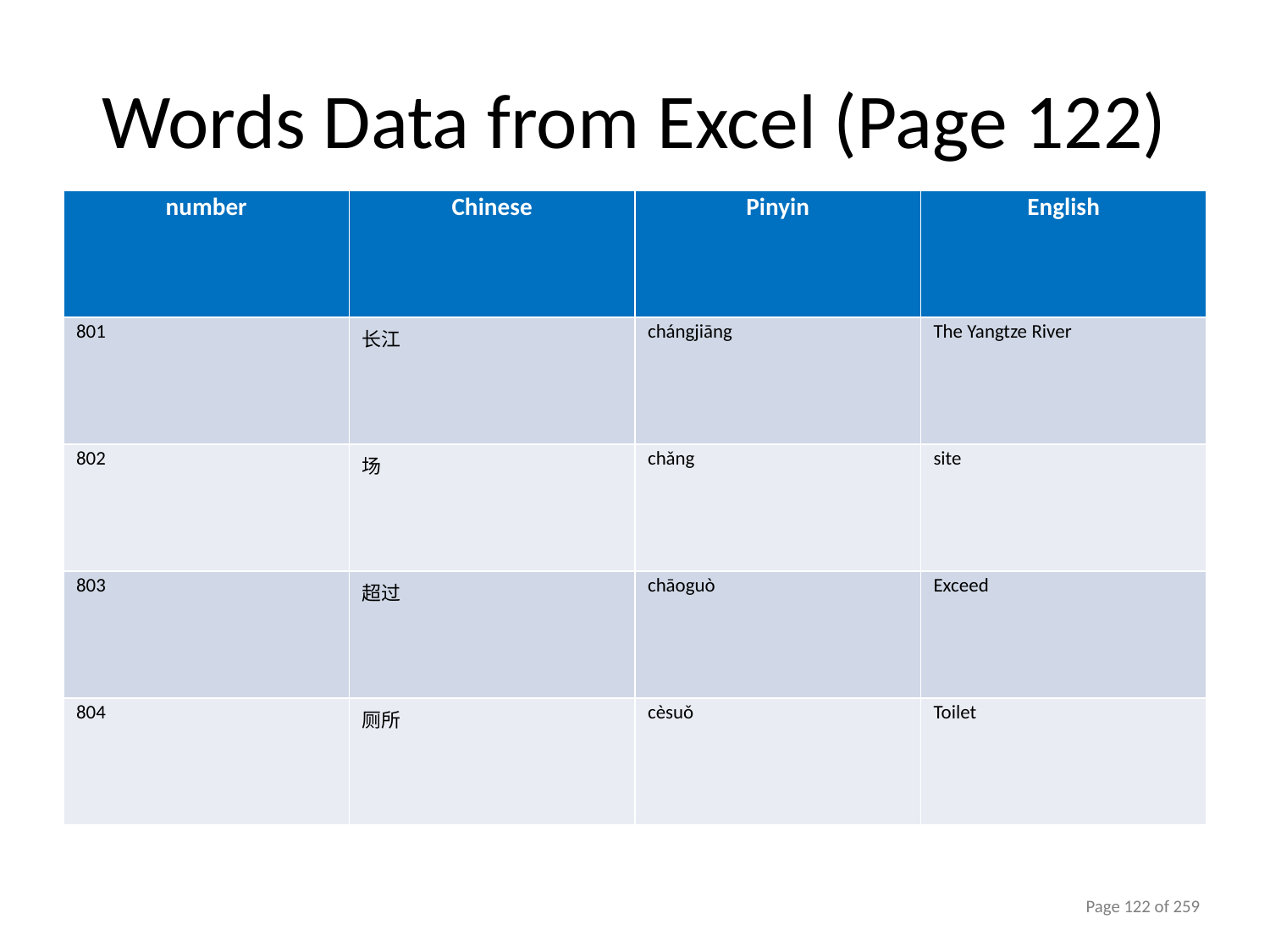

# Words Data from Excel (Page 122)
| number | Chinese | Pinyin | English |
| --- | --- | --- | --- |
| 801 | 长江 | chángjiāng | The Yangtze River |
| 802 | 场 | chǎng | site |
| 803 | 超过 | chāoguò | Exceed |
| 804 | 厕所 | cèsuǒ | Toilet |

Page 122 of 259